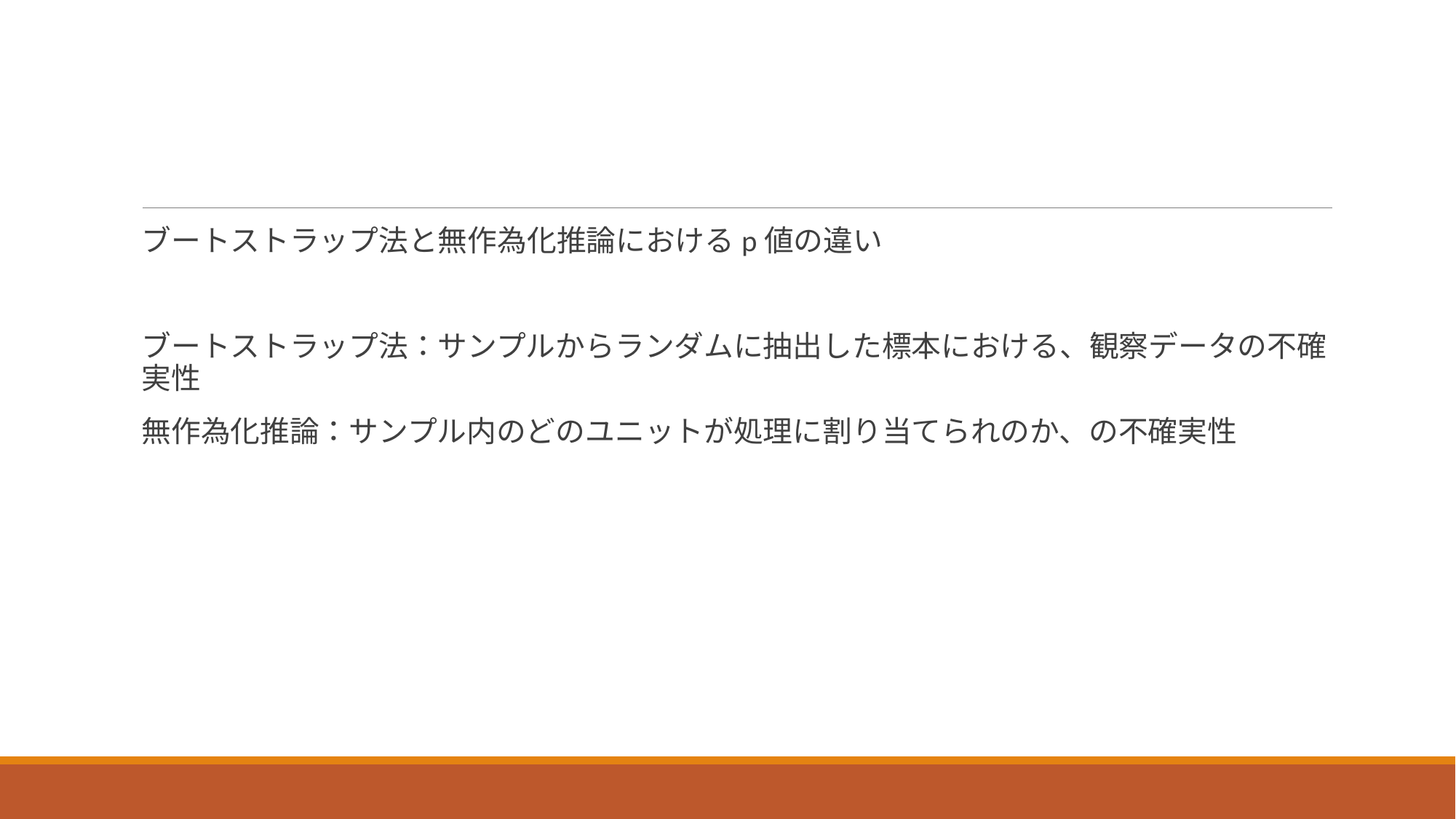

#
ブートストラップ法と無作為化推論におけるp値の違い

ブートストラップ法：サンプルからランダムに抽出した標本における、観察データの不確実性
無作為化推論：サンプル内のどのユニットが処理に割り当てられのか、の不確実性